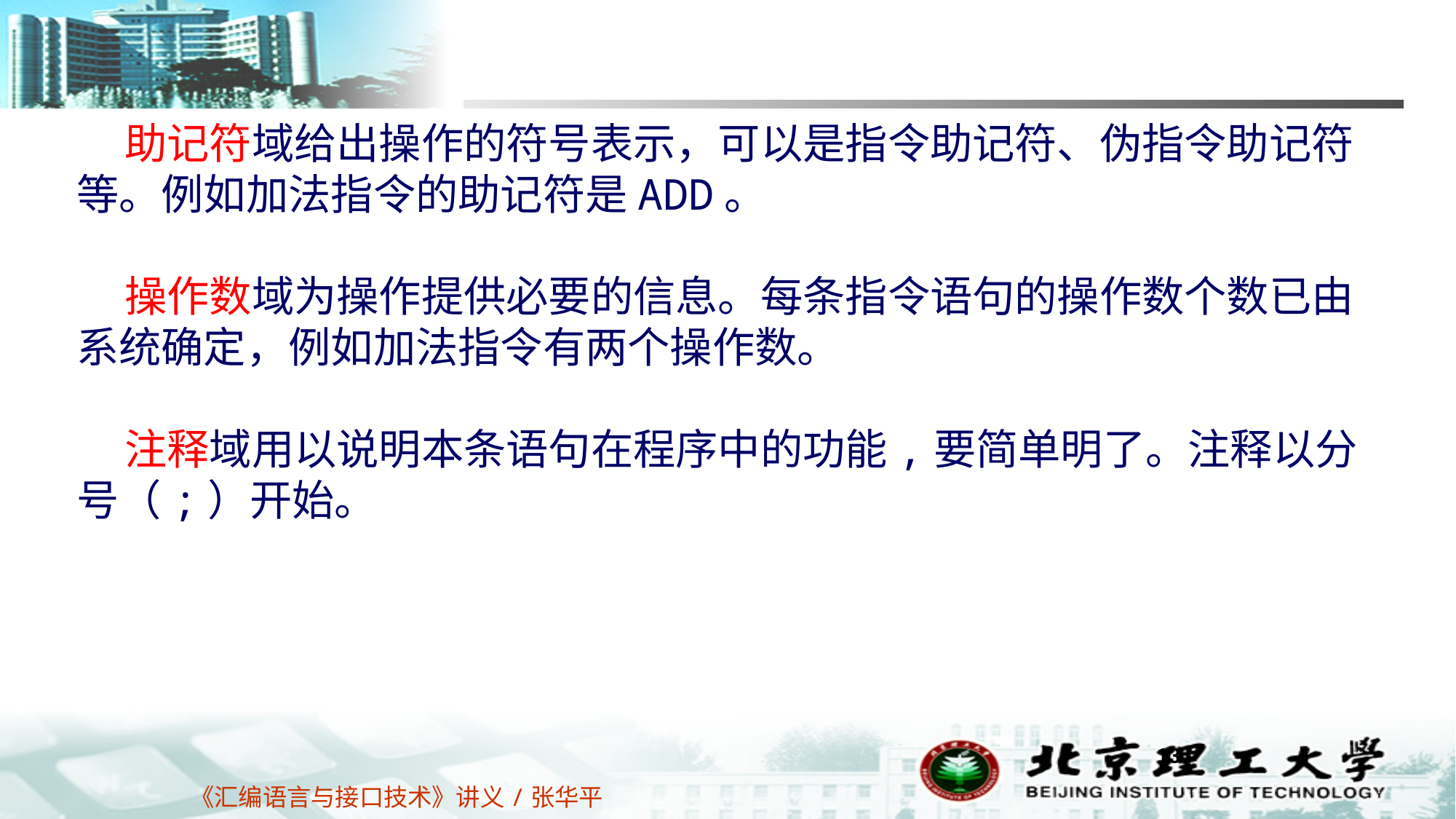

助记符域给出操作的符号表示，可以是指令助记符、伪指令助记符等。例如加法指令的助记符是ADD。

    操作数域为操作提供必要的信息。每条指令语句的操作数个数已由系统确定，例如加法指令有两个操作数。

    注释域用以说明本条语句在程序中的功能,要简单明了。注释以分号（;）开始。
13